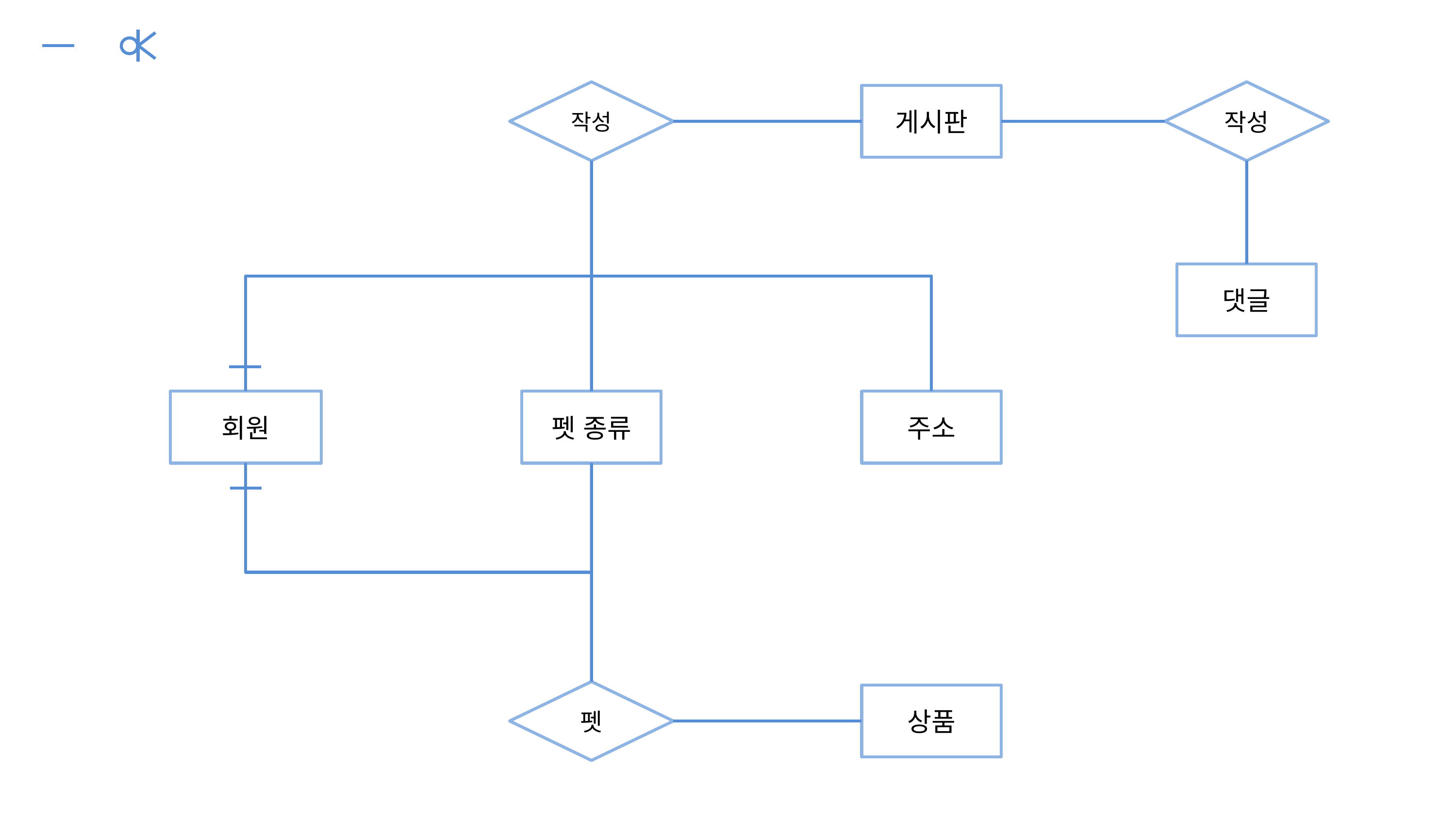

작성
작성
게시판
댓글
회원
펫 종류
주소
펫
상품